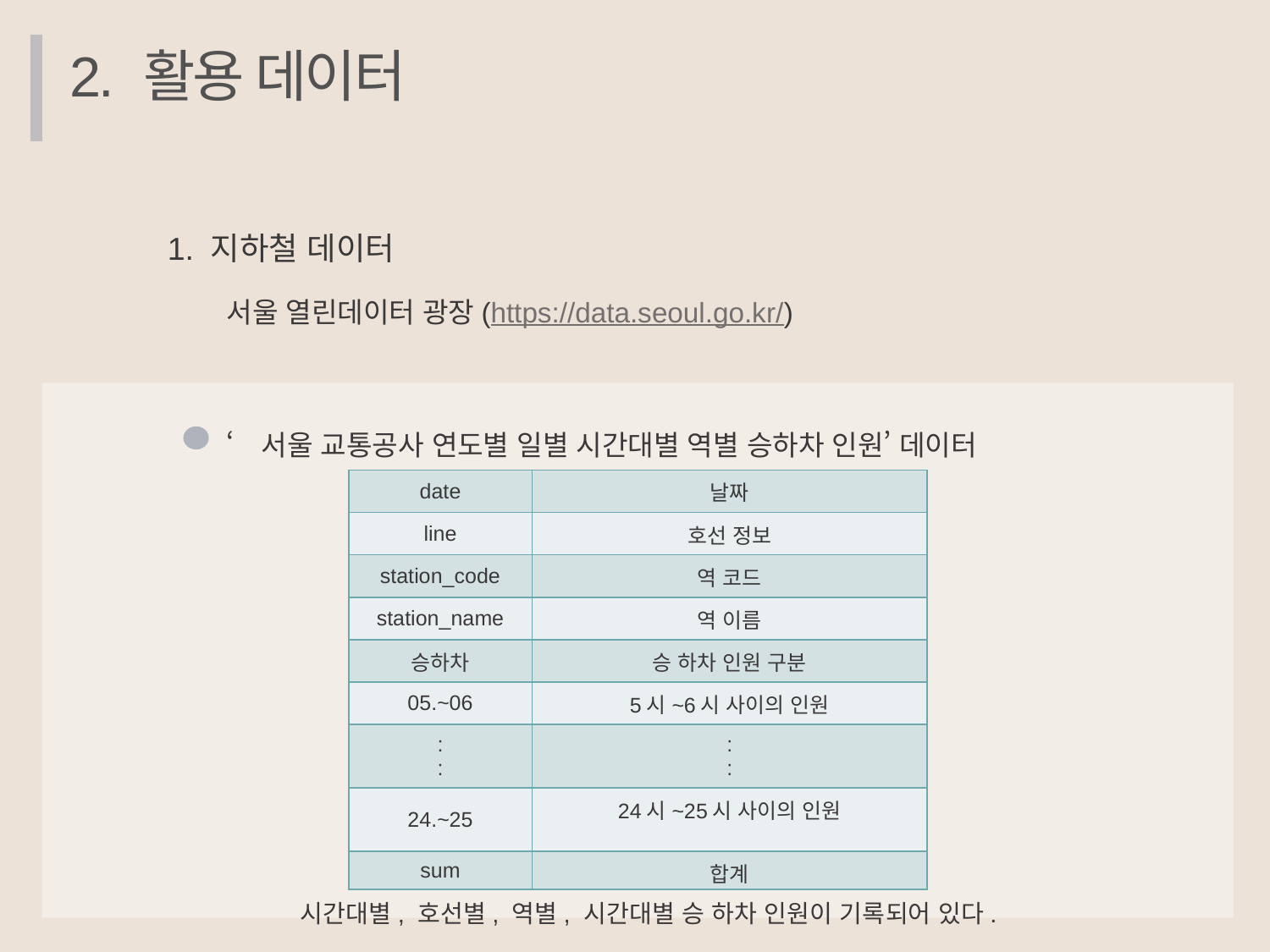

2. 활용 데이터
1. 지하철 데이터
서울 열린데이터 광장(https://data.seoul.go.kr/)

‘서울 교통공사 연도별 일별 시간대별 역별 승하차 인원’ 데이터

| date | 날짜 |
| --- | --- |
| line | 호선 정보 |
| station\_code | 역 코드 |
| station\_name | 역 이름 |
| 승하차 | 승 하차 인원 구분 |
| 05.~06 | 5시~6시 사이의 인원 |
| : : | : : |
| 24.~25 | 24시~25시 사이의 인원 |
| sum | 합계 |
시간대별, 호선별, 역별, 시간대별 승 하차 인원이 기록되어 있다.